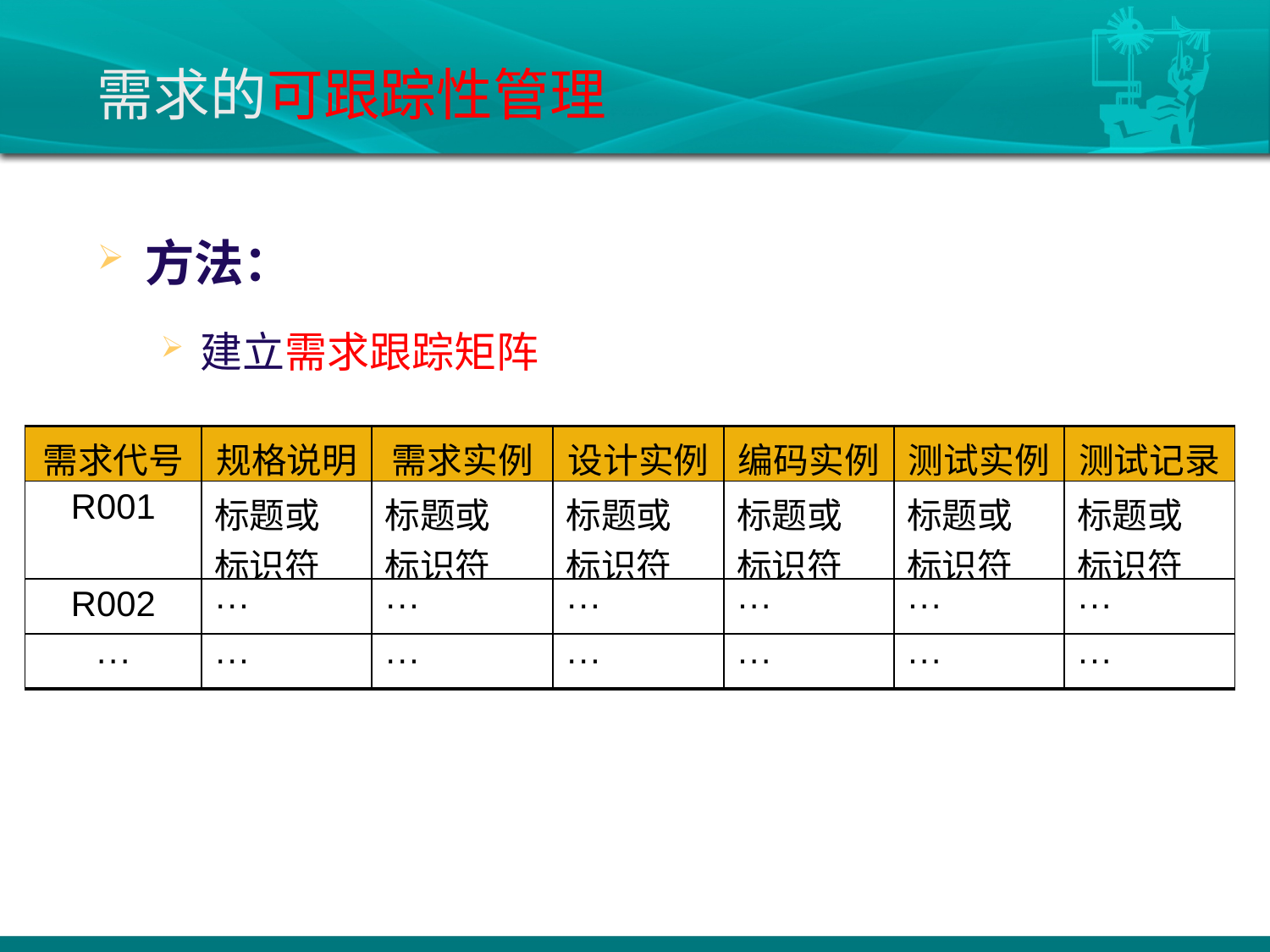

需求的可跟踪性管理
方法：
建立需求跟踪矩阵
| 需求代号 | 规格说明 | 需求实例 | 设计实例 | 编码实例 | 测试实例 | 测试记录 |
| --- | --- | --- | --- | --- | --- | --- |
| R001 | 标题或 标识符 | 标题或 标识符 | 标题或 标识符 | 标题或 标识符 | 标题或 标识符 | 标题或 标识符 |
| R002 | ··· | ··· | ··· | ··· | ··· | ··· |
| ··· | ··· | ··· | ··· | ··· | ··· | ··· |